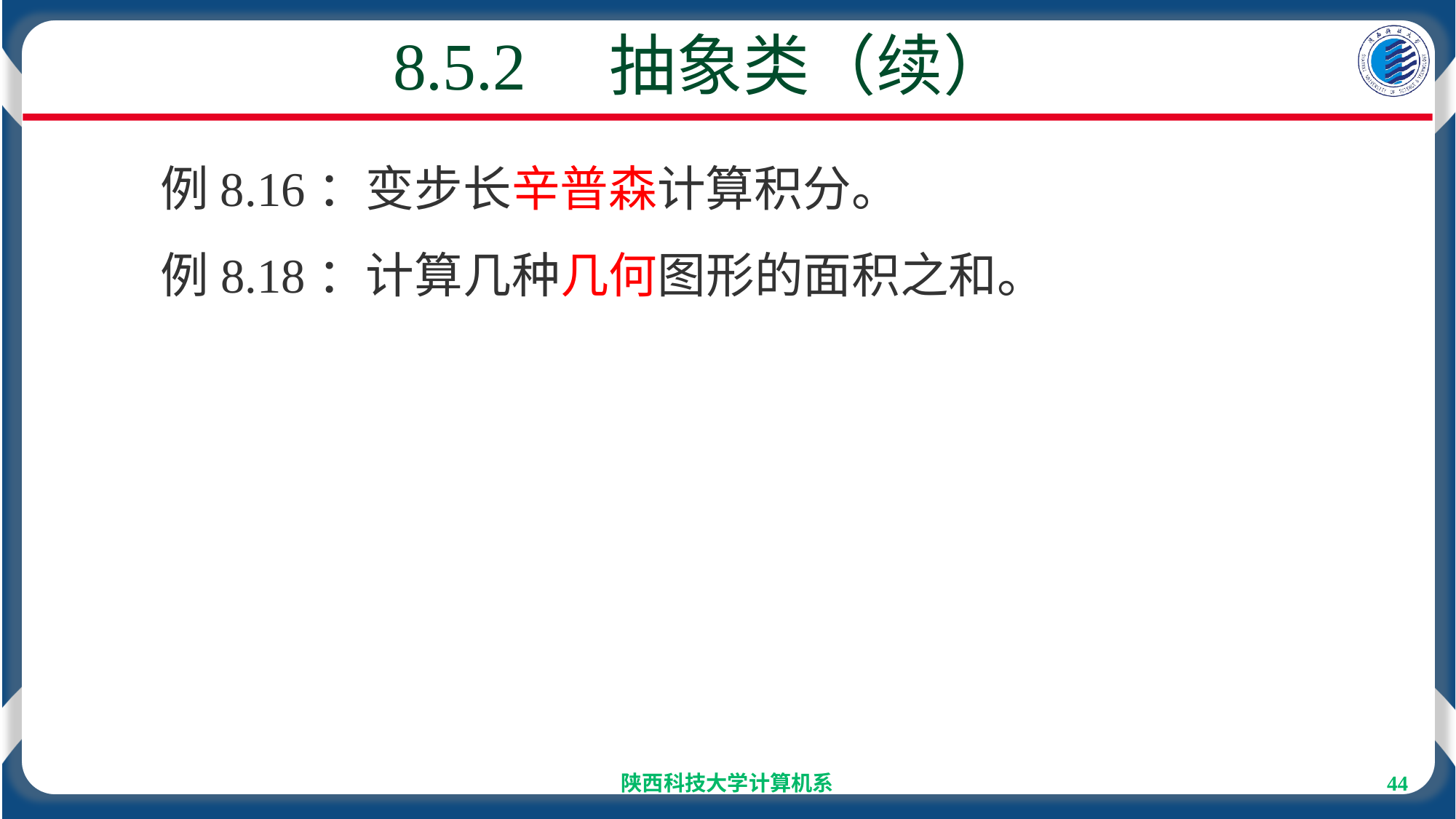

# 8.5.2　抽象类（续）
例8.16：变步长辛普森计算积分。
例8.18：计算几种几何图形的面积之和。
陕西科技大学计算机系
44